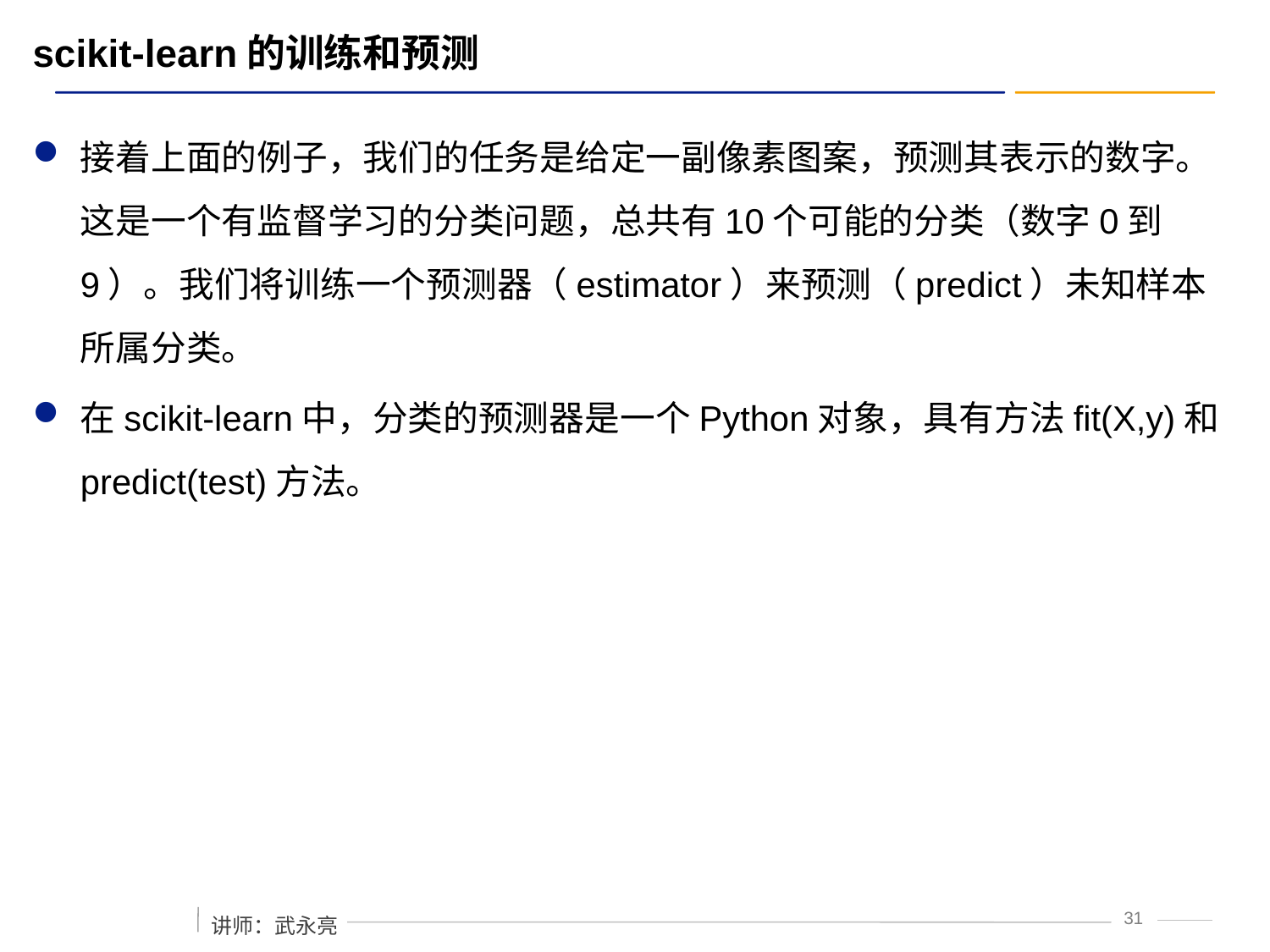

# scikit-learn的训练和预测
接着上面的例子，我们的任务是给定一副像素图案，预测其表示的数字。这是一个有监督学习的分类问题，总共有10个可能的分类（数字0到9）。我们将训练一个预测器（estimator）来预测（predict）未知样本所属分类。
在scikit-learn中，分类的预测器是一个Python对象，具有方法fit(X,y)和predict(test)方法。